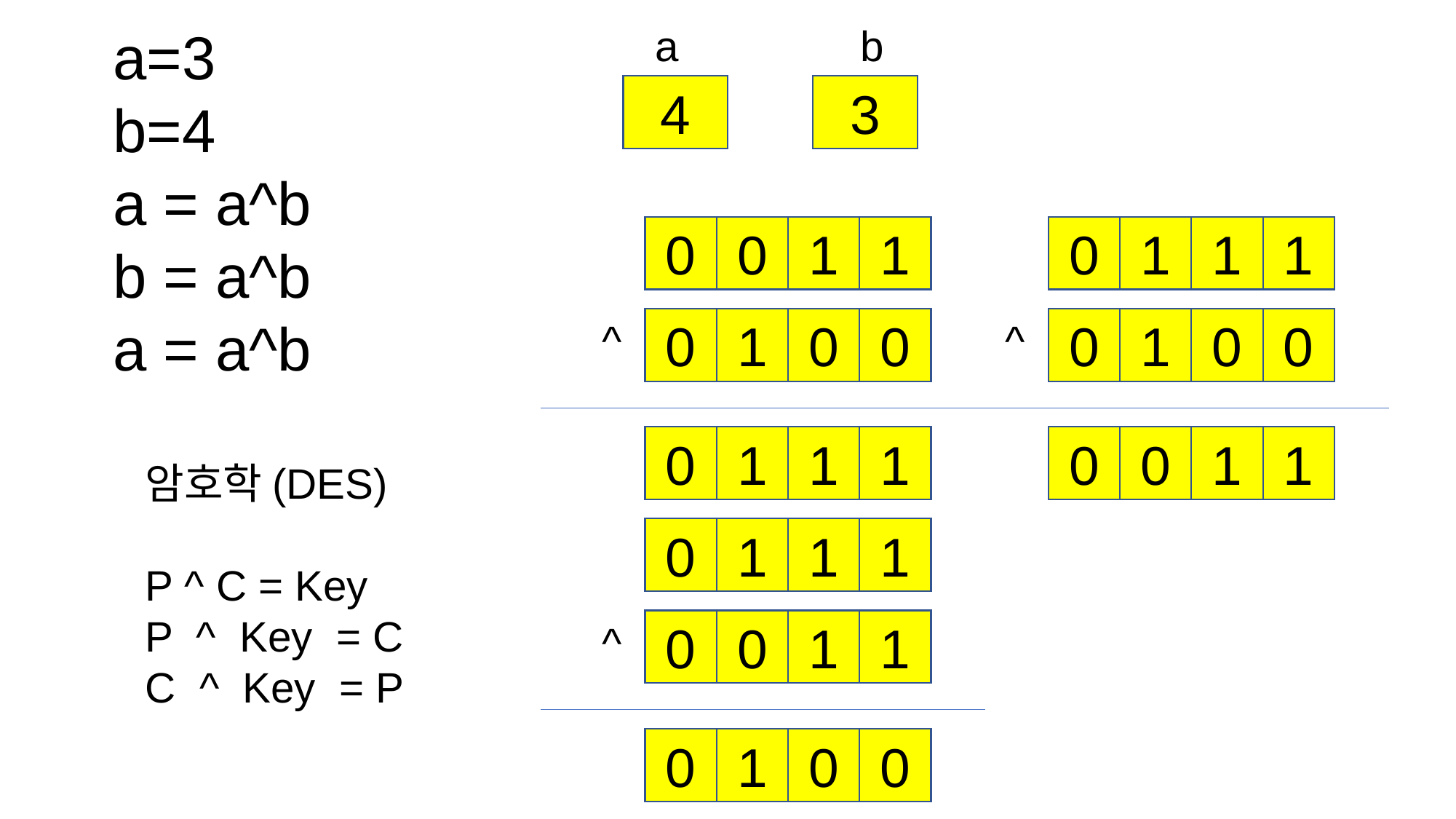

a=3
b=4
a = a^b
b = a^b
a = a^b
a
b
4
3
0
0
1
1
0
1
1
1
^
0
1
0
0
^
0
1
0
0
0
1
1
1
0
0
1
1
암호학(DES)

P ^ C = Key
P  ^  Key  = C
C  ^  Key  = P
0
1
1
1
^
0
0
1
1
0
1
0
0